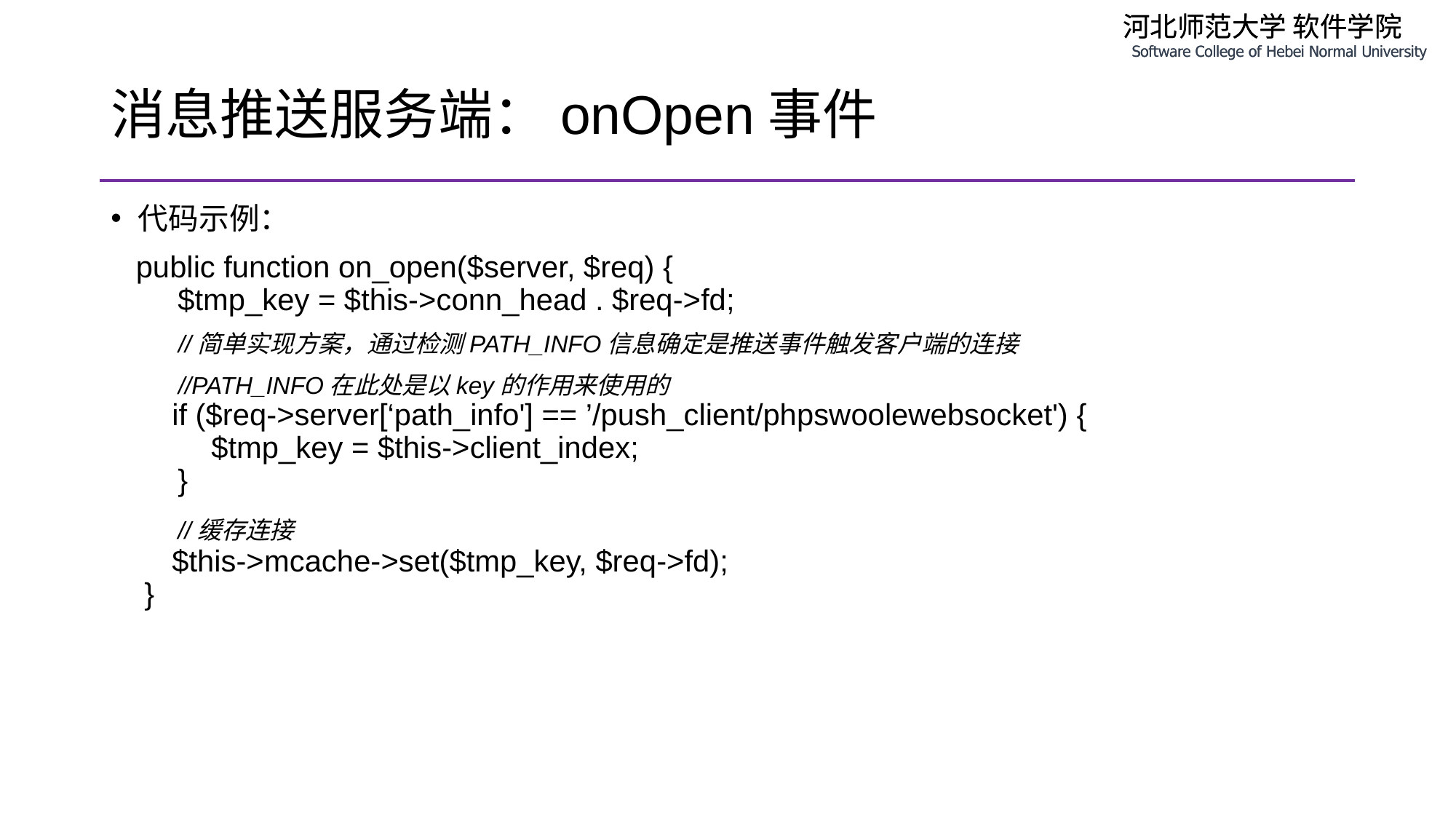

# 消息推送服务端：onOpen事件
代码示例：
   public function on_open($server, $req) {
        $tmp_key = $this->conn_head . $req->fd;
          //简单实现方案，通过检测PATH_INFO信息确定是推送事件触发客户端的连接
          //PATH_INFO在此处是以key的作用来使用的
        if ($req->server[‘path_info'] == ’/push_client/phpswoolewebsocket') {
            $tmp_key = $this->client_index;
        }
        //缓存连接
        $this->mcache->set($tmp_key, $req->fd);
    }